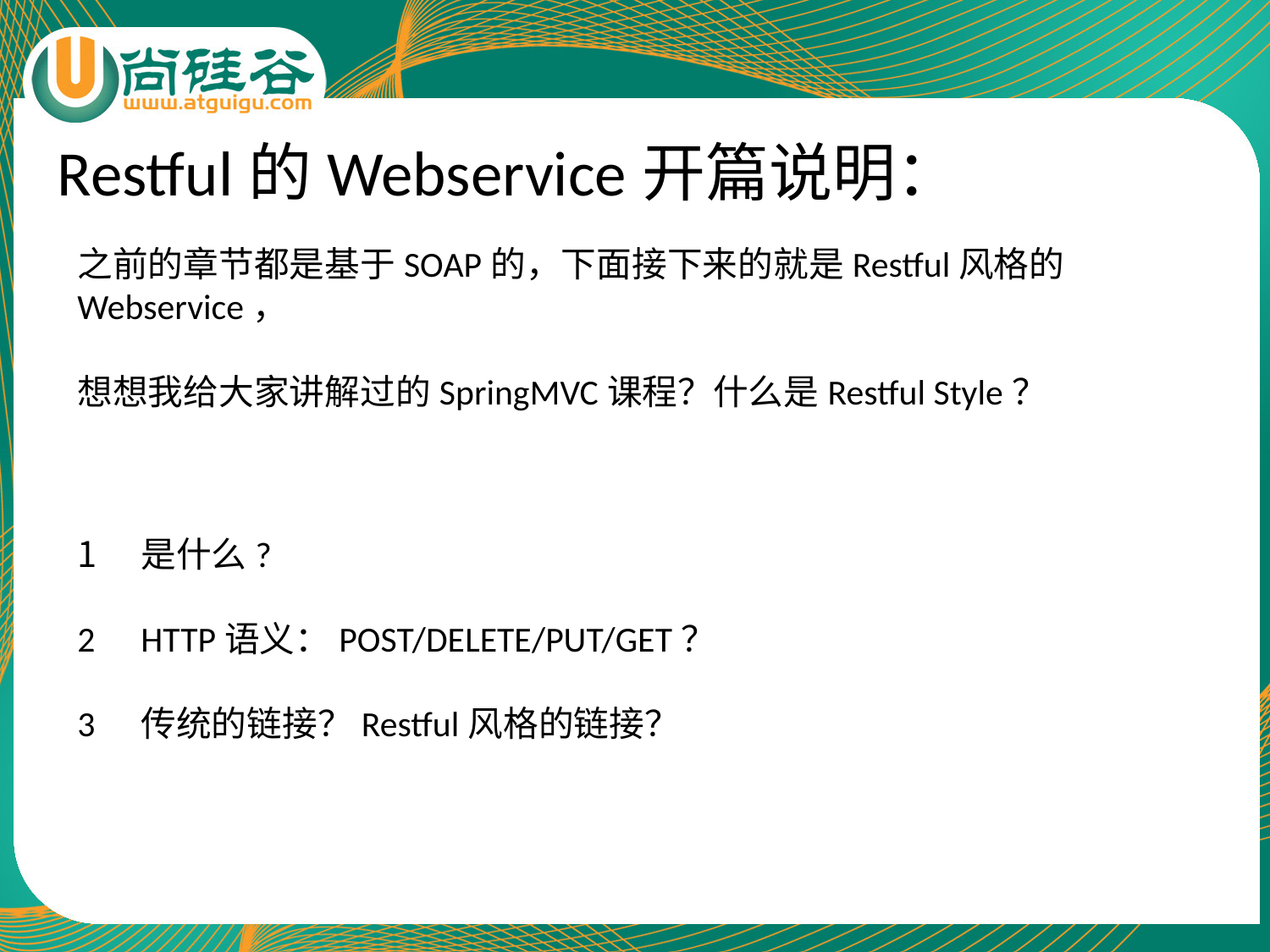

Restful的Webservice开篇说明：
之前的章节都是基于SOAP的，下面接下来的就是Restful风格的Webservice，

想想我给大家讲解过的SpringMVC课程？什么是Restful Style？
是什么?

2	HTTP语义：POST/DELETE/PUT/GET？

3	传统的链接？Restful风格的链接？